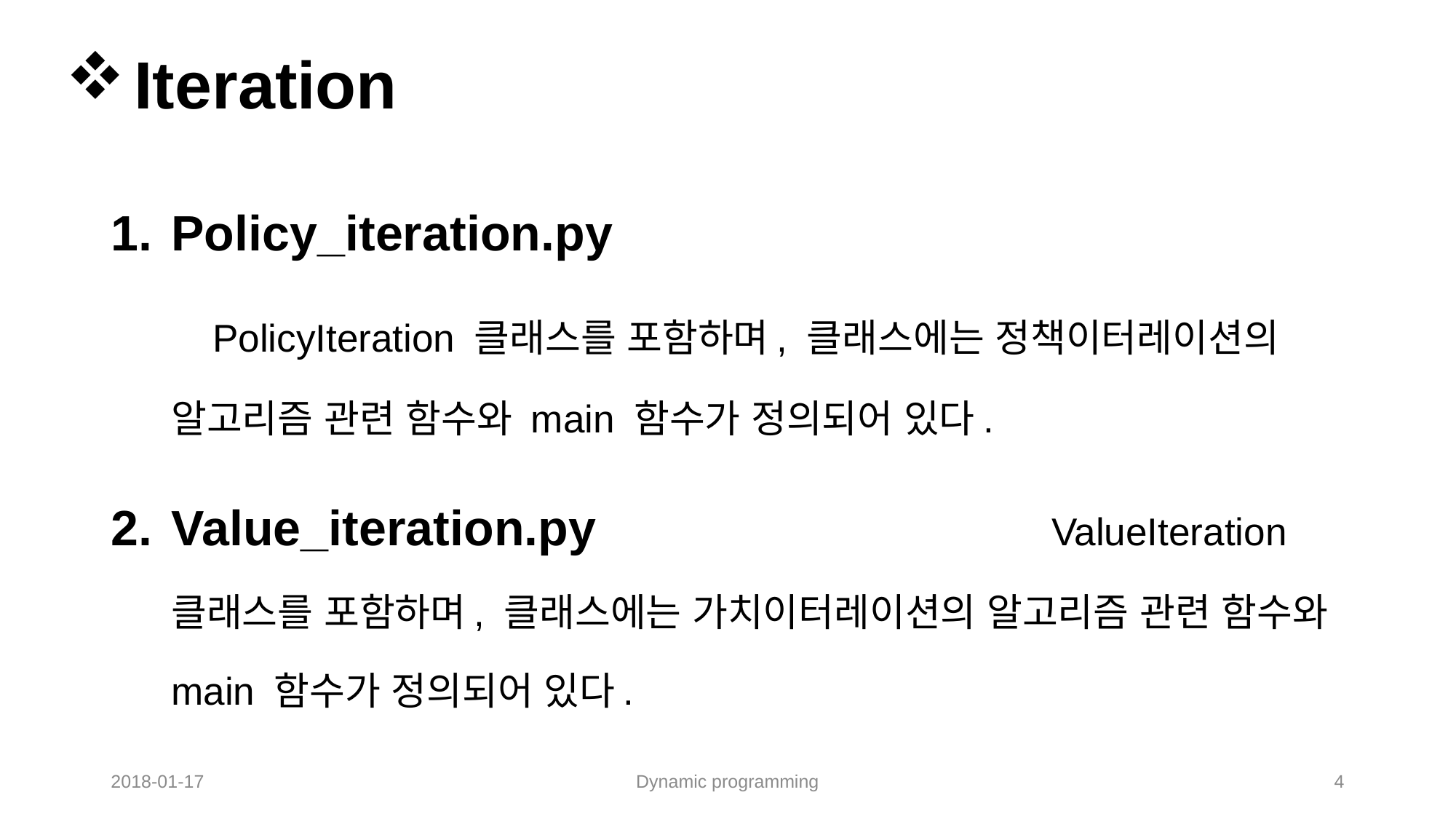

Iteration
Policy_iteration.py	                                                    PolicyIteration 클래스를 포함하며, 클래스에는 정책이터레이션의 알고리즘 관련 함수와 main 함수가 정의되어 있다.
Value_iteration.py                                  			        ValueIteration 클래스를 포함하며, 클래스에는 가치이터레이션의 알고리즘 관련 함수와 main 함수가 정의되어 있다.
2018-01-17
Dynamic programming
4